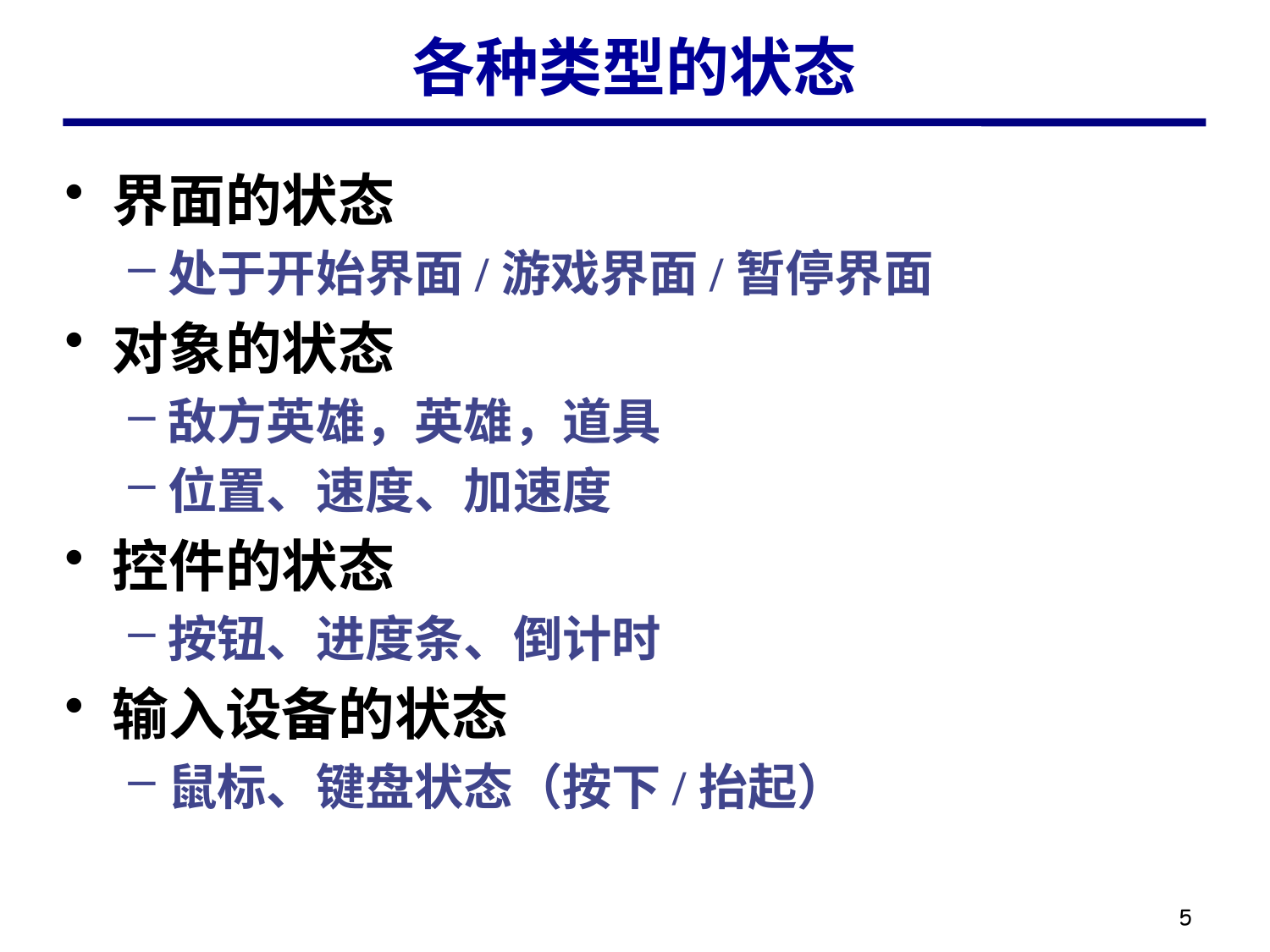

# 各种类型的状态
界面的状态
处于开始界面/游戏界面/暂停界面
对象的状态
敌方英雄，英雄，道具
位置、速度、加速度
控件的状态
按钮、进度条、倒计时
输入设备的状态
鼠标、键盘状态（按下/抬起）